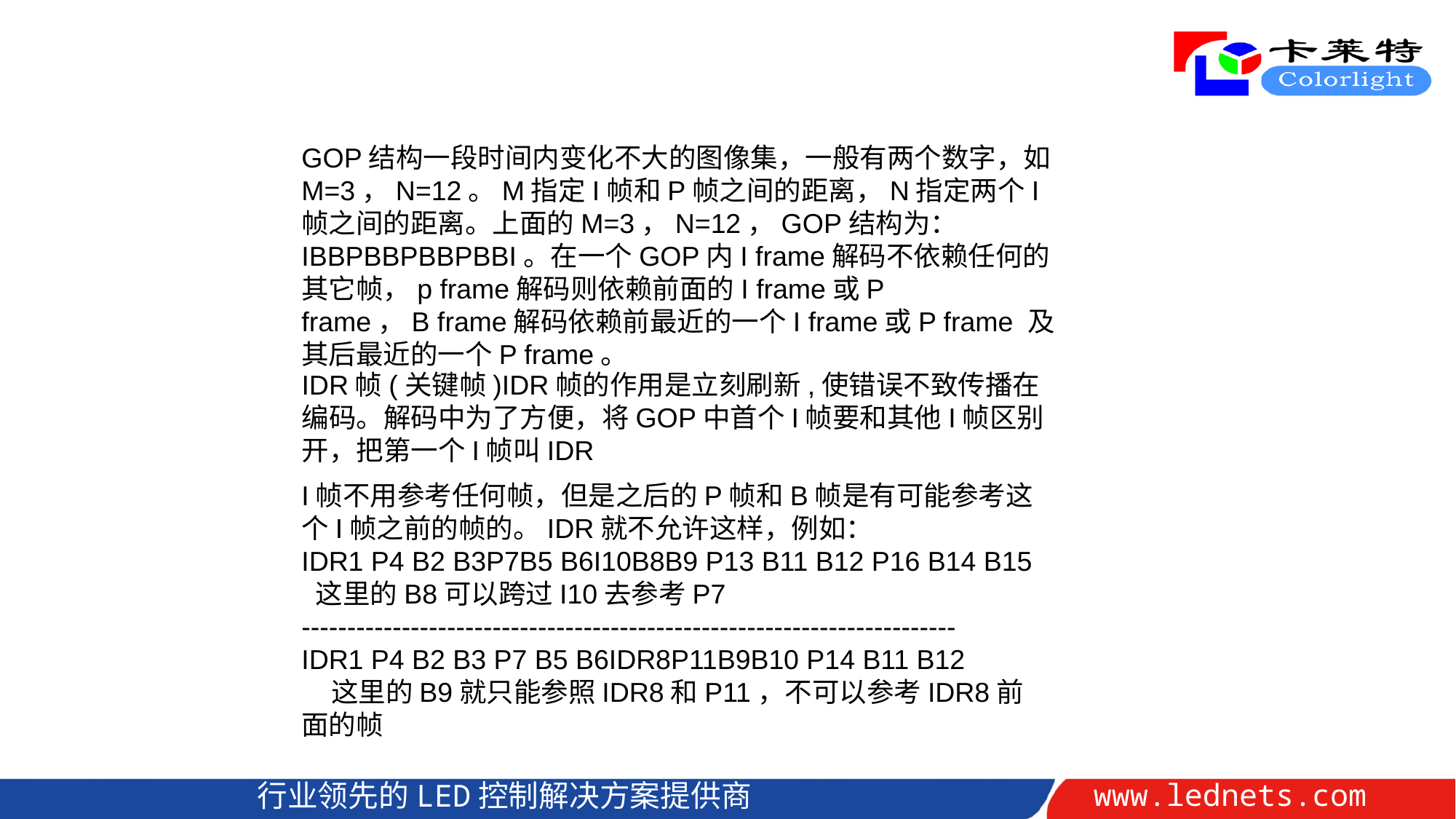

#
GOP结构一段时间内变化不大的图像集，一般有两个数字，如M=3，N=12。M指定I帧和P帧之间的距离，N指定两个I帧之间的距离。上面的M=3，N=12，GOP结构为：IBBPBBPBBPBBI。在一个GOP内I frame解码不依赖任何的其它帧，p frame解码则依赖前面的I frame或P frame，B frame解码依赖前最近的一个I frame或P frame 及其后最近的一个P frame。
IDR帧(关键帧)IDR帧的作用是立刻刷新,使错误不致传播在编码。解码中为了方便，将GOP中首个I帧要和其他I帧区别开，把第一个I帧叫IDR
I帧不用参考任何帧，但是之后的P帧和B帧是有可能参考这个I帧之前的帧的。IDR就不允许这样，例如：
IDR1 P4 B2 B3P7B5 B6I10B8B9 P13 B11 B12 P16 B14 B15   这里的B8可以跨过I10去参考P7
------------------------------------------------------------------------
IDR1 P4 B2 B3 P7 B5 B6IDR8P11B9B10 P14 B11 B12             这里的B9就只能参照IDR8和P11，不可以参考IDR8前面的帧